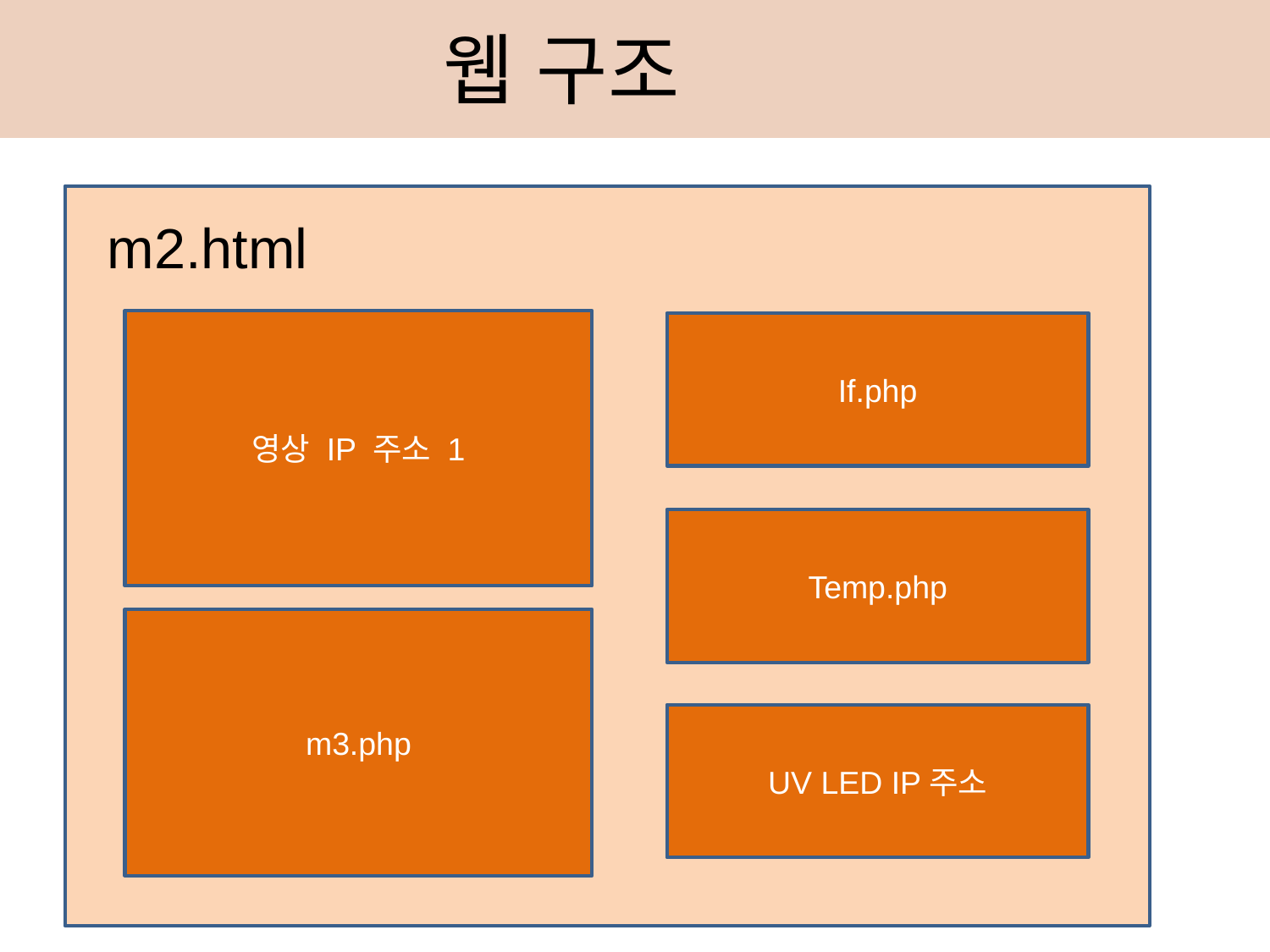

# 웹 구조

m2.html
영상 IP 주소 1
If.php
Temp.php
m3.php
UV LED IP주소